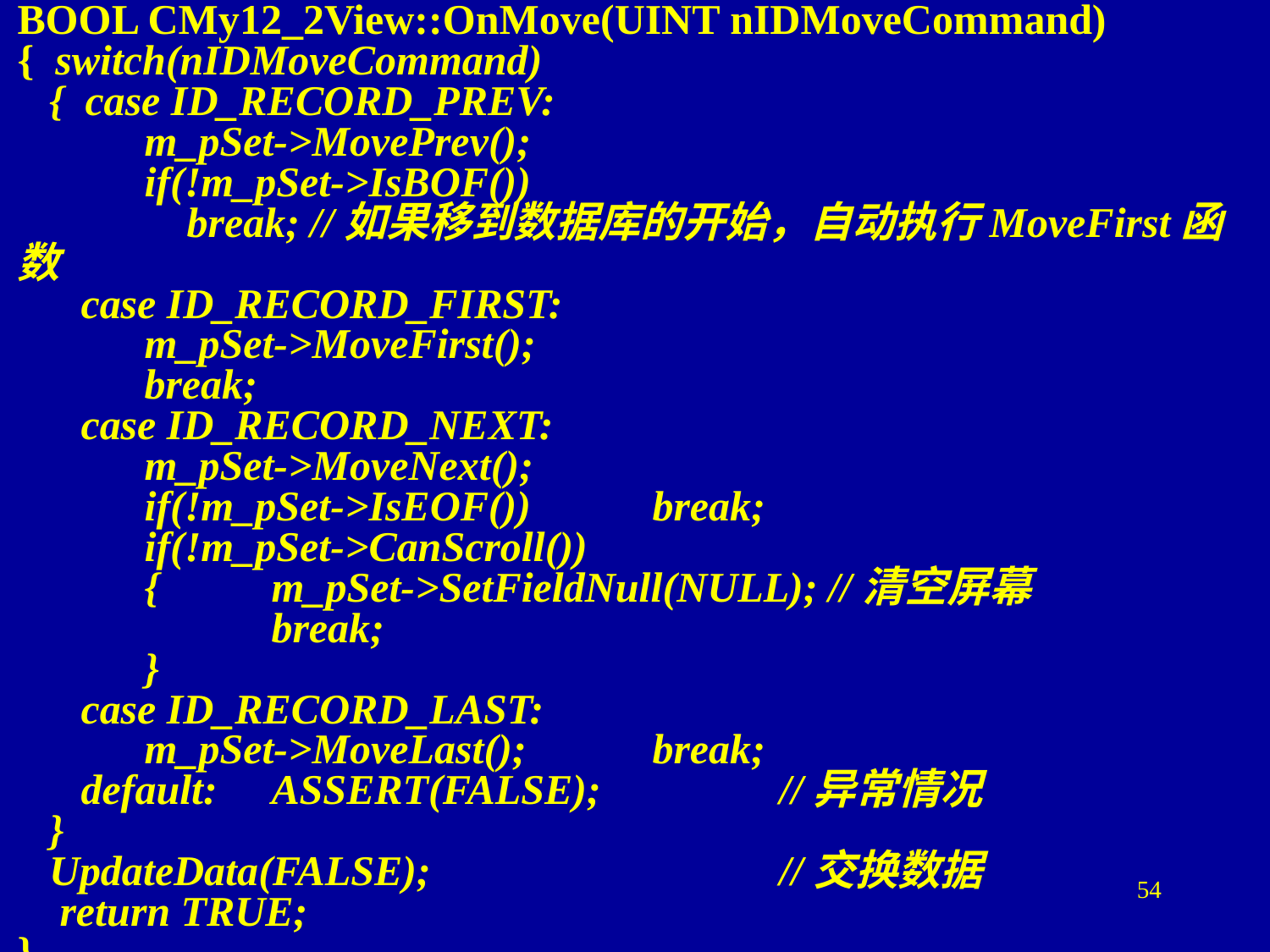

BOOL CMy12_2View::OnMove(UINT nIDMoveCommand)
{  switch(nIDMoveCommand)
   {  case ID_RECORD_PREV:
	m_pSet->MovePrev();
	if(!m_pSet->IsBOF())
	    break; //如果移到数据库的开始，自动执行MoveFirst函数
      case ID_RECORD_FIRST:
	m_pSet->MoveFirst();
	break;
      case ID_RECORD_NEXT:
	m_pSet->MoveNext();
	if(!m_pSet->IsEOF())	break;
	if(!m_pSet->CanScroll())
	{	m_pSet->SetFieldNull(NULL); //清空屏幕
		break;
	}
      case ID_RECORD_LAST:
	m_pSet->MoveLast();	break;
      default:	ASSERT(FALSE); 		//异常情况
   }
   UpdateData(FALSE); 			//交换数据
    return TRUE;
}
54